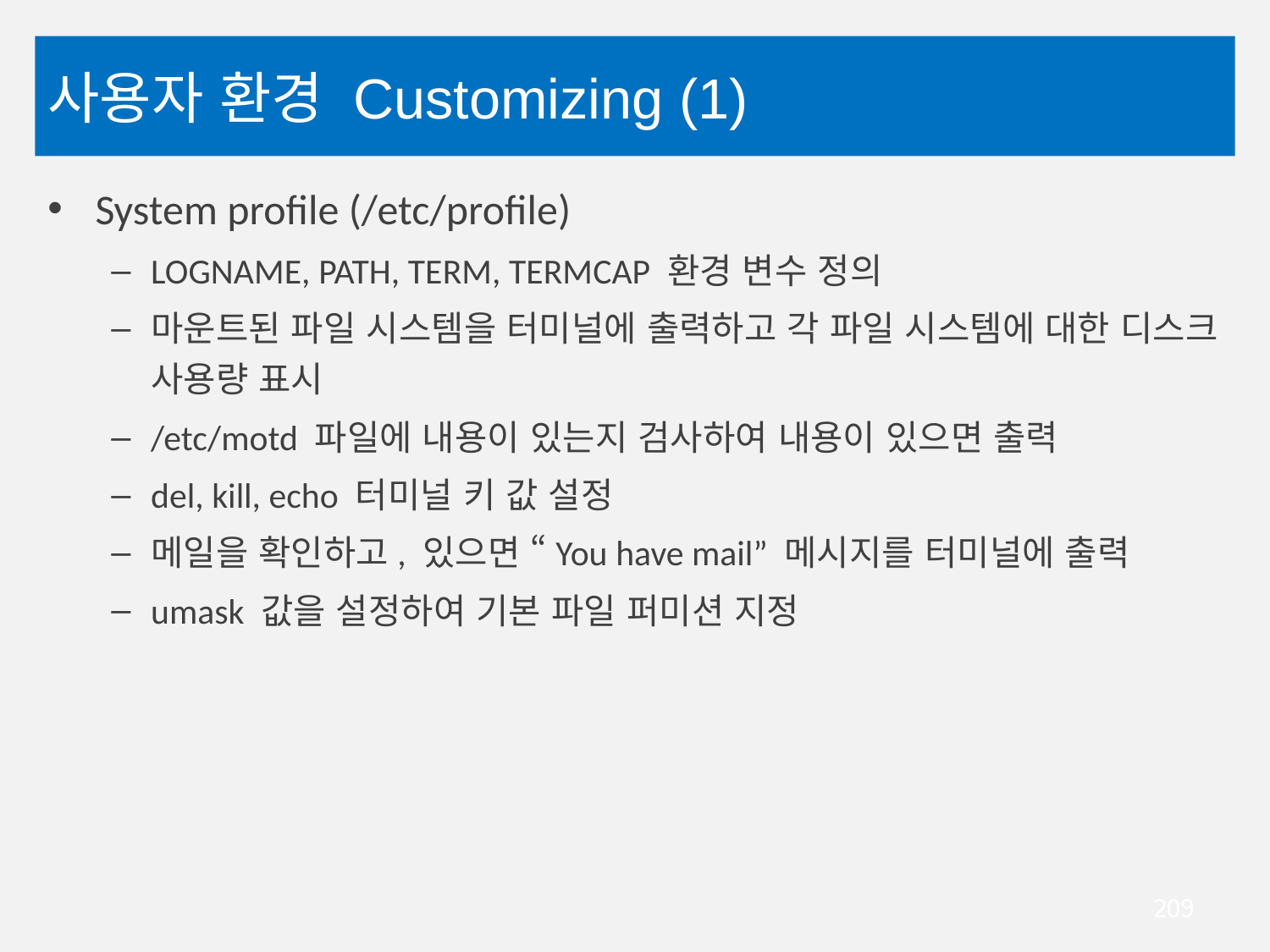

# 사용자 환경 Customizing (1)
System profile (/etc/profile)
LOGNAME, PATH, TERM, TERMCAP 환경 변수 정의
마운트된 파일 시스템을 터미널에 출력하고 각 파일 시스템에 대한 디스크 사용량 표시
/etc/motd 파일에 내용이 있는지 검사하여 내용이 있으면 출력
del, kill, echo 터미널 키 값 설정
메일을 확인하고, 있으면 “You have mail” 메시지를 터미널에 출력
umask 값을 설정하여 기본 파일 퍼미션 지정
209